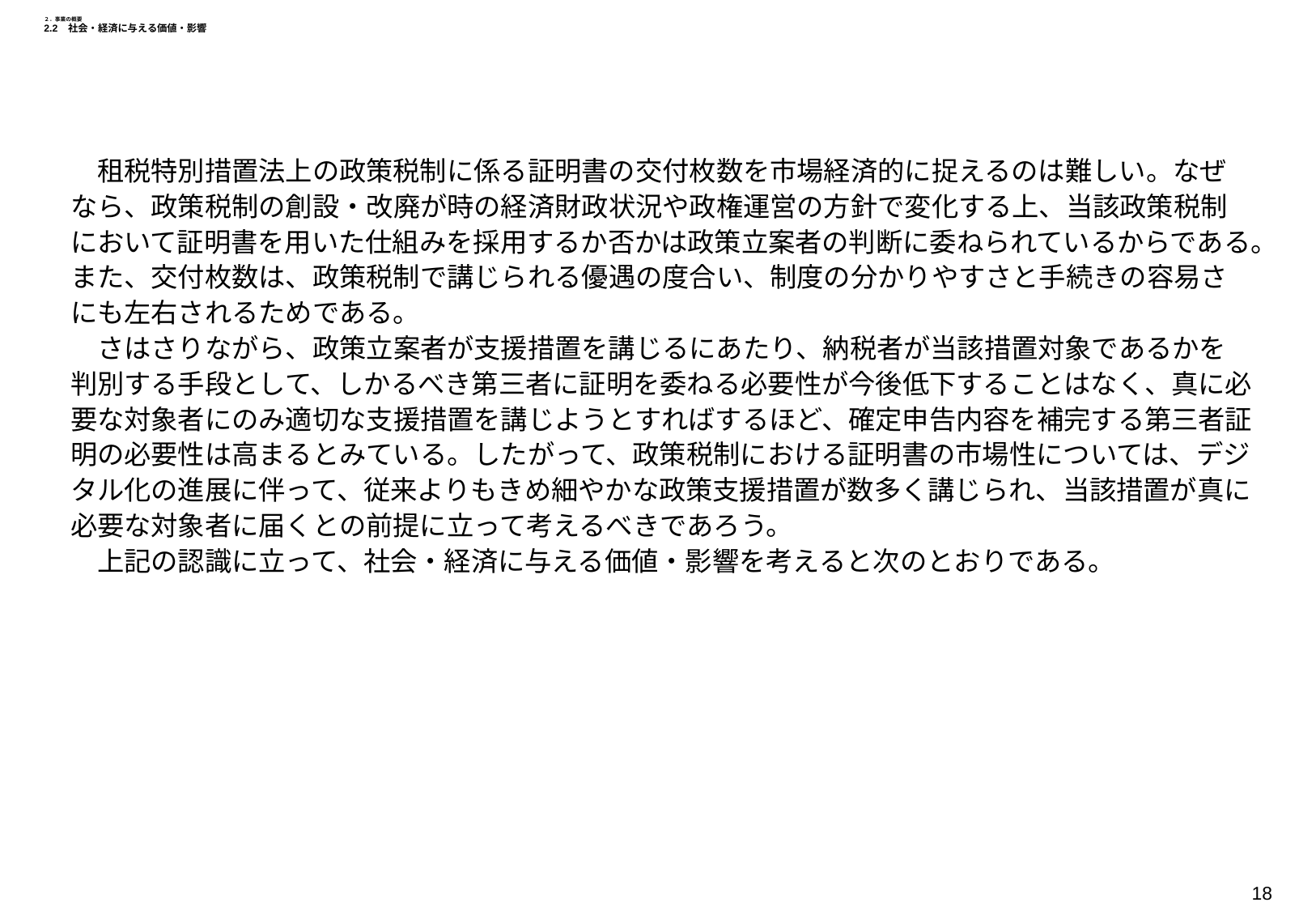

# ２．事業の概要 2.2　社会・経済に与える価値・影響
　租税特別措置法上の政策税制に係る証明書の交付枚数を市場経済的に捉えるのは難しい。なぜなら、政策税制の創設・改廃が時の経済財政状況や政権運営の方針で変化する上、当該政策税制において証明書を用いた仕組みを採用するか否かは政策立案者の判断に委ねられているからである。また、交付枚数は、政策税制で講じられる優遇の度合い、制度の分かりやすさと手続きの容易さにも左右されるためである。
　さはさりながら、政策立案者が支援措置を講じるにあたり、納税者が当該措置対象であるかを判別する手段として、しかるべき第三者に証明を委ねる必要性が今後低下することはなく、真に必要な対象者にのみ適切な支援措置を講じようとすればするほど、確定申告内容を補完する第三者証明の必要性は高まるとみている。したがって、政策税制における証明書の市場性については、デジタル化の進展に伴って、従来よりもきめ細やかな政策支援措置が数多く講じられ、当該措置が真に必要な対象者に届くとの前提に立って考えるべきであろう。
　上記の認識に立って、社会・経済に与える価値・影響を考えると次のとおりである。